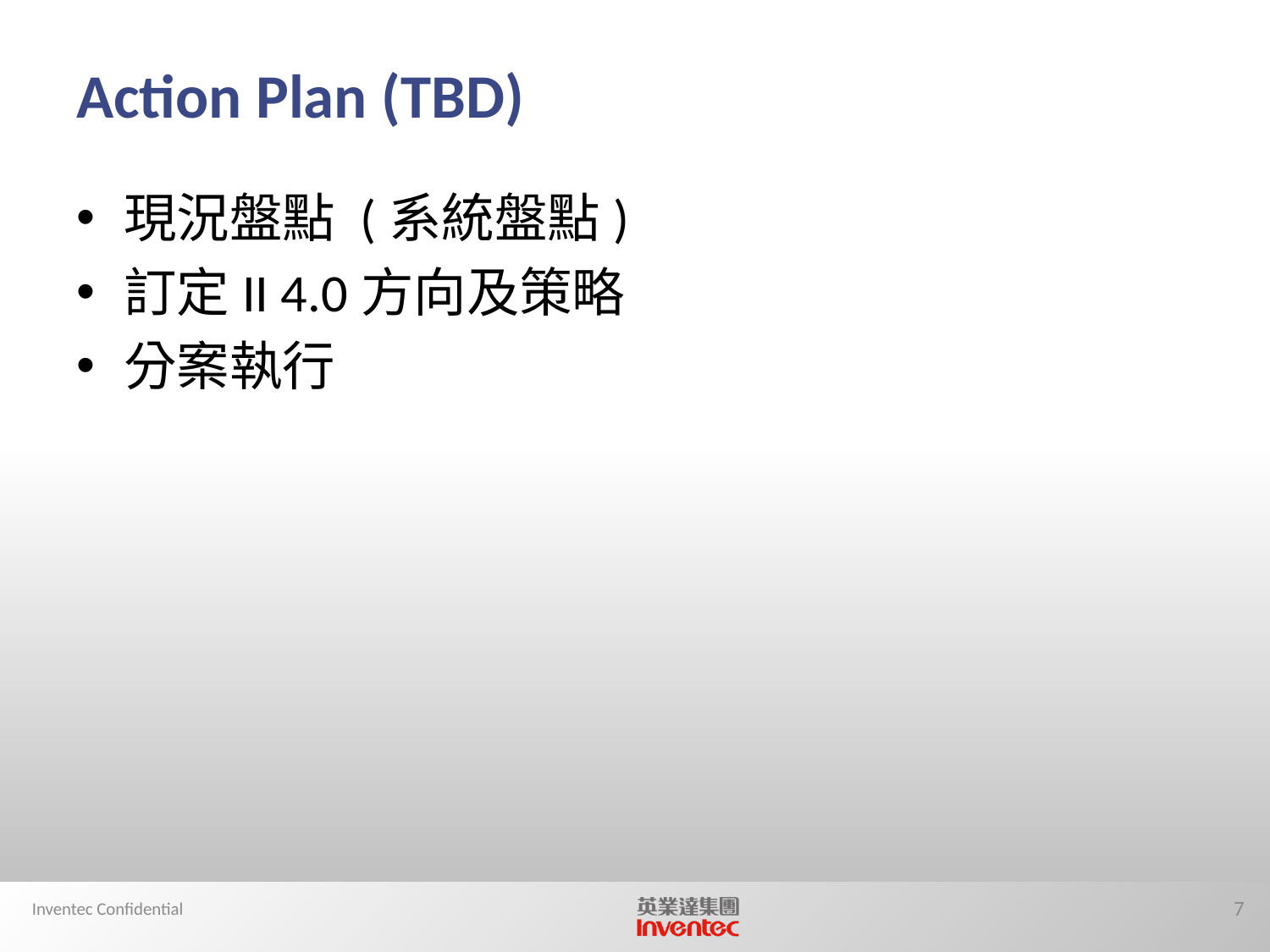

# Action Plan (TBD)
現況盤點 (系統盤點)
訂定II 4.0方向及策略
分案執行

Inventec Confidential
7